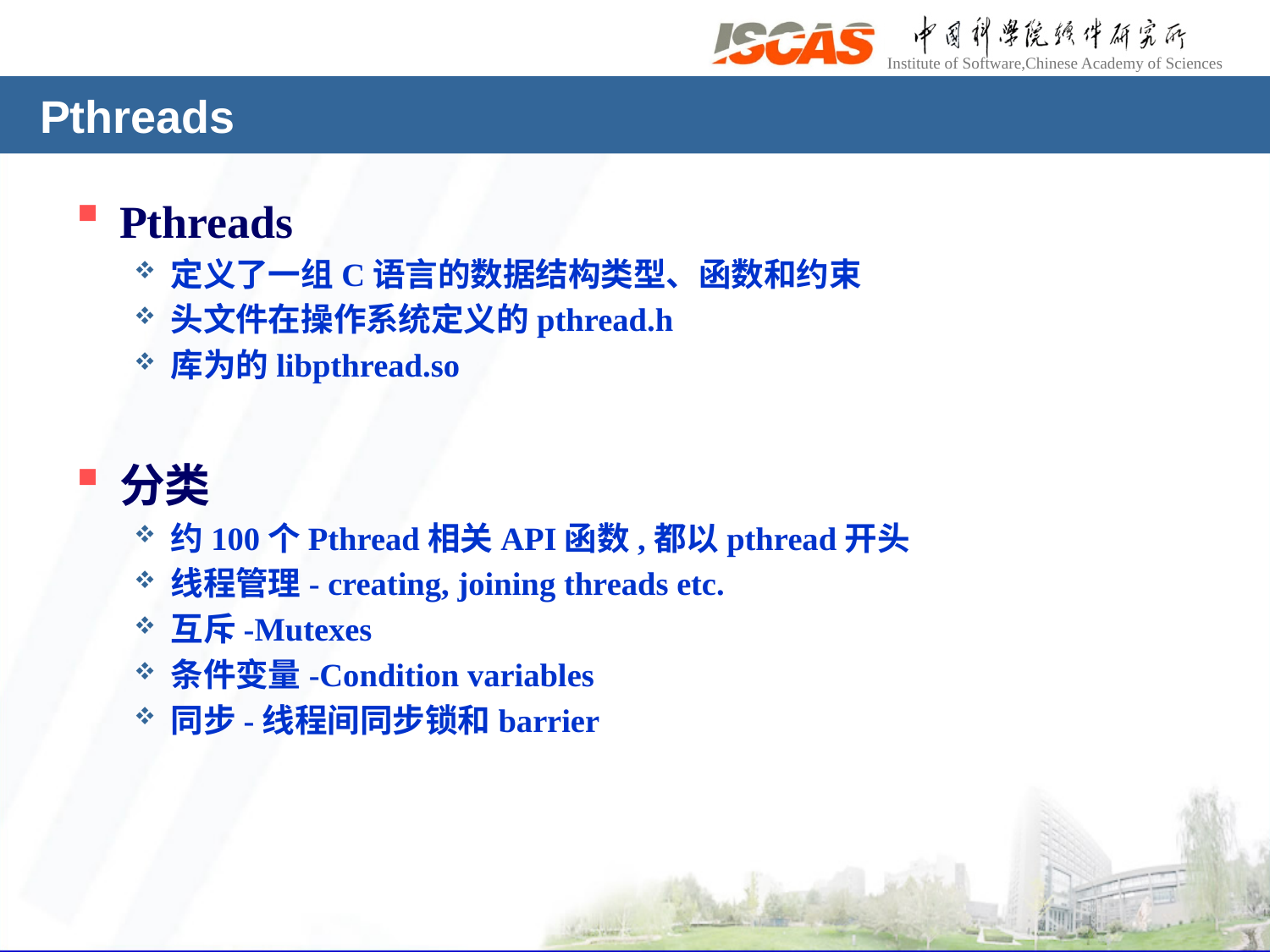

# Pthreads
Pthreads
定义了一组C语言的数据结构类型、函数和约束
头文件在操作系统定义的pthread.h
库为的libpthread.so

分类
约100个Pthread相关API函数,都以pthread开头
线程管理- creating, joining threads etc.
互斥-Mutexes
条件变量-Condition variables
同步-线程间同步锁和barrier